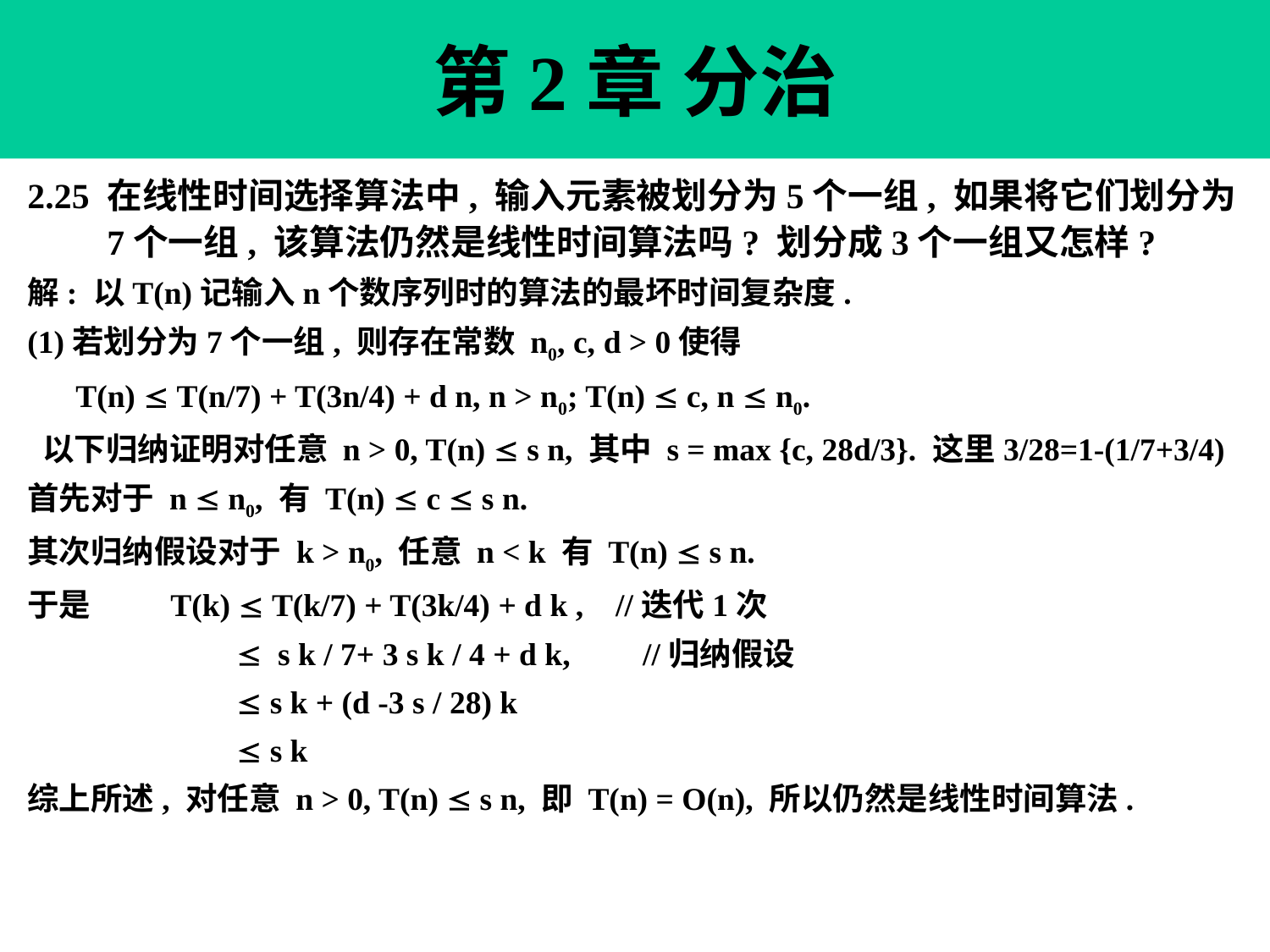

第2章 分治
2.25 在线性时间选择算法中, 输入元素被划分为5个一组, 如果将它们划分为7个一组, 该算法仍然是线性时间算法吗? 划分成3个一组又怎样?
解: 以T(n)记输入n个数序列时的算法的最坏时间复杂度.
(1)若划分为7个一组, 则存在常数 n0, c, d > 0使得
      T(n) ≤ T(n/7) + T(3n/4) + d n, n > n0; T(n) ≤ c, n ≤ n0.
 以下归纳证明对任意 n > 0, T(n) ≤ s n, 其中 s = max {c, 28d/3}. 这里3/28=1-(1/7+3/4)
首先对于 n ≤ n0, 有 T(n) ≤ c ≤ s n.
其次归纳假设对于 k > n0, 任意 n < k 有 T(n) ≤ s n.
于是          T(k) ≤ T(k/7) + T(3k/4) + d k ,    //迭代1次
                          ≤  s k / 7+ 3 s k / 4 + d k,         //归纳假设
                          ≤ s k + (d -3 s / 28) k
                          ≤ s k
综上所述, 对任意 n > 0, T(n) ≤ s n, 即 T(n) = O(n), 所以仍然是线性时间算法.